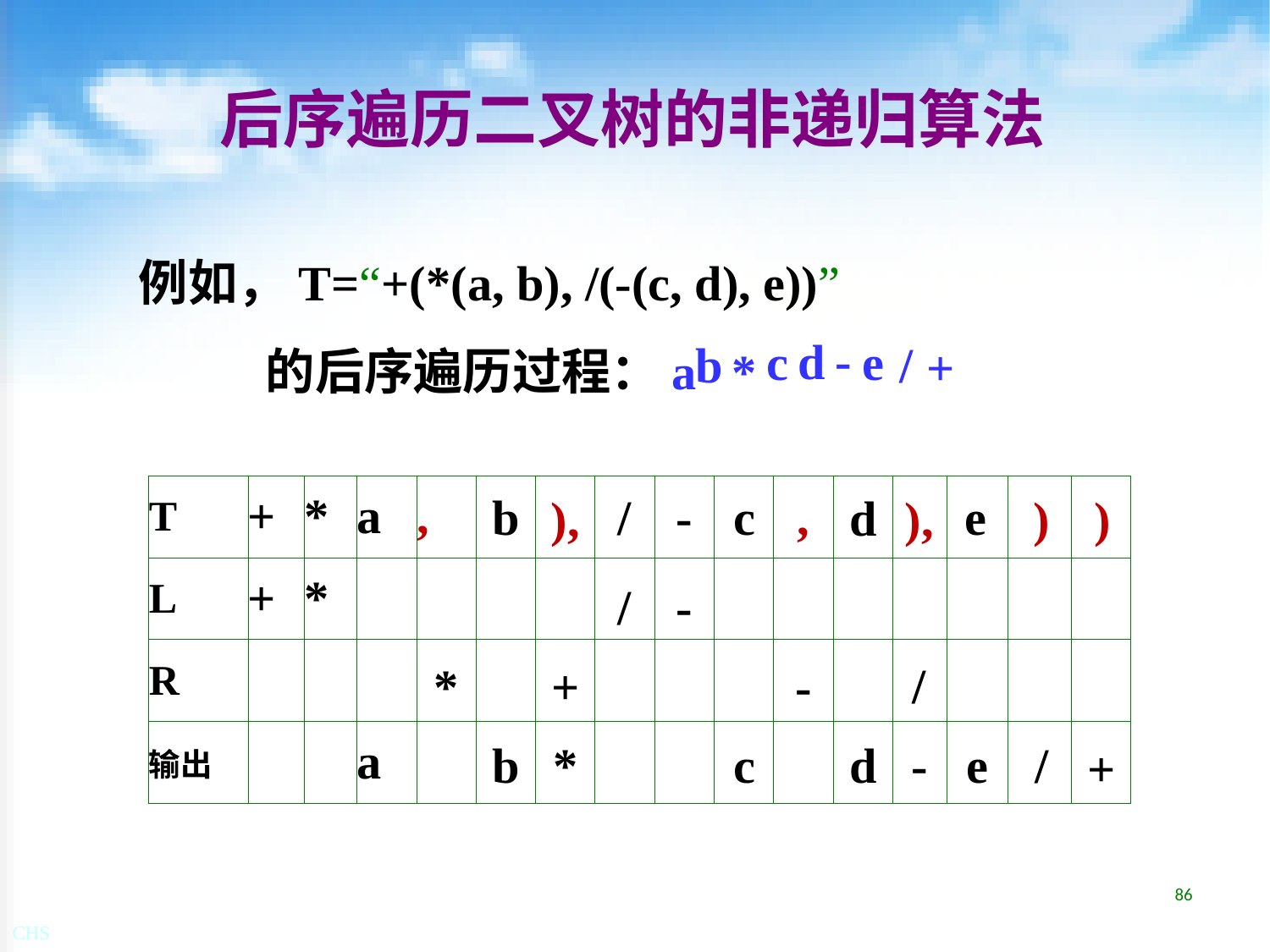

# 后序遍历二叉树的非递归算法
例如，T=“+(*(a, b), /(-(c, d), e))”
	的后序遍历过程：a
-
d
c
e
b
/
+
*
| T | + | \* | a | , |  |  |  |  |  |  |  |  |  |  |  |
| --- | --- | --- | --- | --- | --- | --- | --- | --- | --- | --- | --- | --- | --- | --- | --- |
| L | + | \* |  |  |  |  |  |  |  |  |  |  |  |  |  |
| R |  |  |  |  |  |  |  |  |  |  |  |  |  |  |  |
| 输出 |  |  | a |  |  |  |  |  |  |  |  |  |  |  |  |
b
/
-
c
,
e
d
),
),
)
)
/
-
/
*
+
-
e
b
*
c
d
-
/
+
86